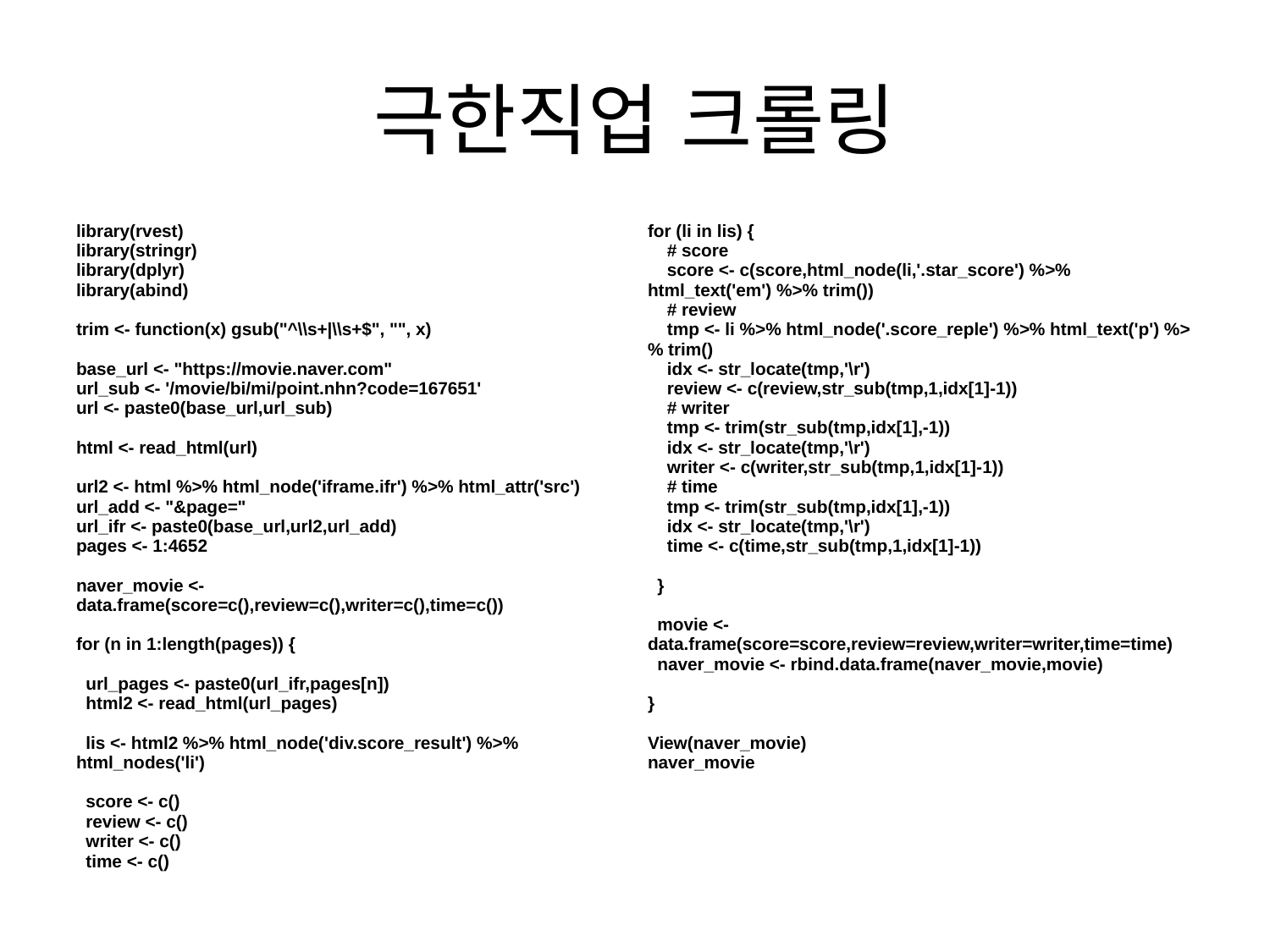

# 극한직업 크롤링
| library(rvest) library(stringr) library(dplyr) library(abind) trim <- function(x) gsub("^\\s+|\\s+$", "", x) base\_url <- "https://movie.naver.com" url\_sub <- '/movie/bi/mi/point.nhn?code=167651' url <- paste0(base\_url,url\_sub) html <- read\_html(url) url2 <- html %>% html\_node('iframe.ifr') %>% html\_attr('src') url\_add <- "&page=" url\_ifr <- paste0(base\_url,url2,url\_add) pages <- 1:4652 naver\_movie <- data.frame(score=c(),review=c(),writer=c(),time=c()) for (n in 1:length(pages)) { url\_pages <- paste0(url\_ifr,pages[n]) html2 <- read\_html(url\_pages) lis <- html2 %>% html\_node('div.score\_result') %>% html\_nodes('li') score <- c() review <- c() writer <- c() time <- c() | for (li in lis) { # score score <- c(score,html\_node(li,'.star\_score') %>% html\_text('em') %>% trim()) # review tmp <- li %>% html\_node('.score\_reple') %>% html\_text('p') %>% trim() idx <- str\_locate(tmp,'\r') review <- c(review,str\_sub(tmp,1,idx[1]-1)) # writer tmp <- trim(str\_sub(tmp,idx[1],-1)) idx <- str\_locate(tmp,'\r') writer <- c(writer,str\_sub(tmp,1,idx[1]-1)) # time tmp <- trim(str\_sub(tmp,idx[1],-1)) idx <- str\_locate(tmp,'\r') time <- c(time,str\_sub(tmp,1,idx[1]-1)) } movie <- data.frame(score=score,review=review,writer=writer,time=time) naver\_movie <- rbind.data.frame(naver\_movie,movie) } View(naver\_movie) naver\_movie |
| --- | --- |
|  |  |
1